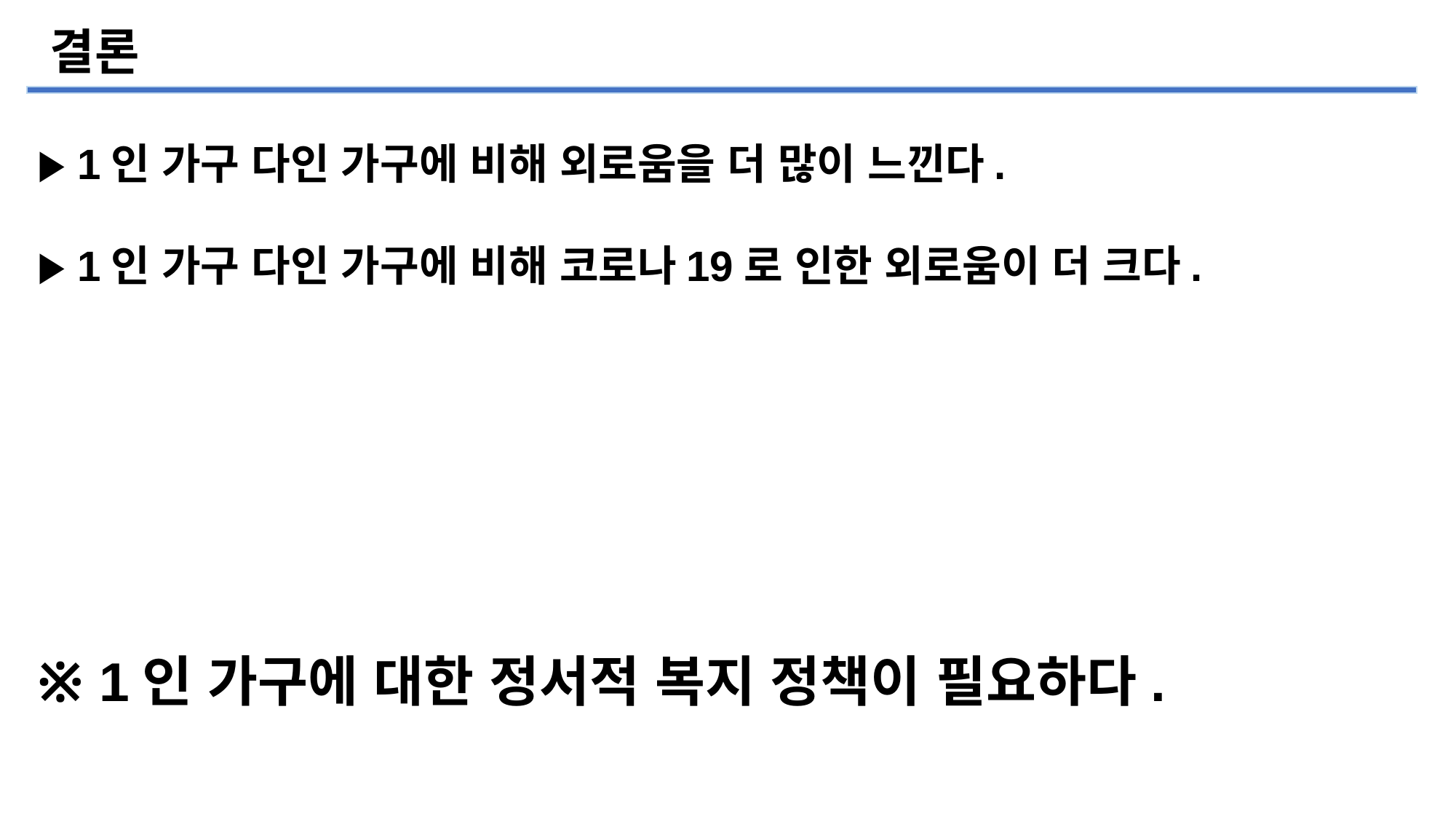

# 결론

▶ 1인 가구 다인 가구에 비해 외로움을 더 많이 느낀다.

▶ 1인 가구 다인 가구에 비해 코로나19로 인한 외로움이 더 크다.

※ 1인 가구에 대한 정서적 복지 정책이 필요하다.